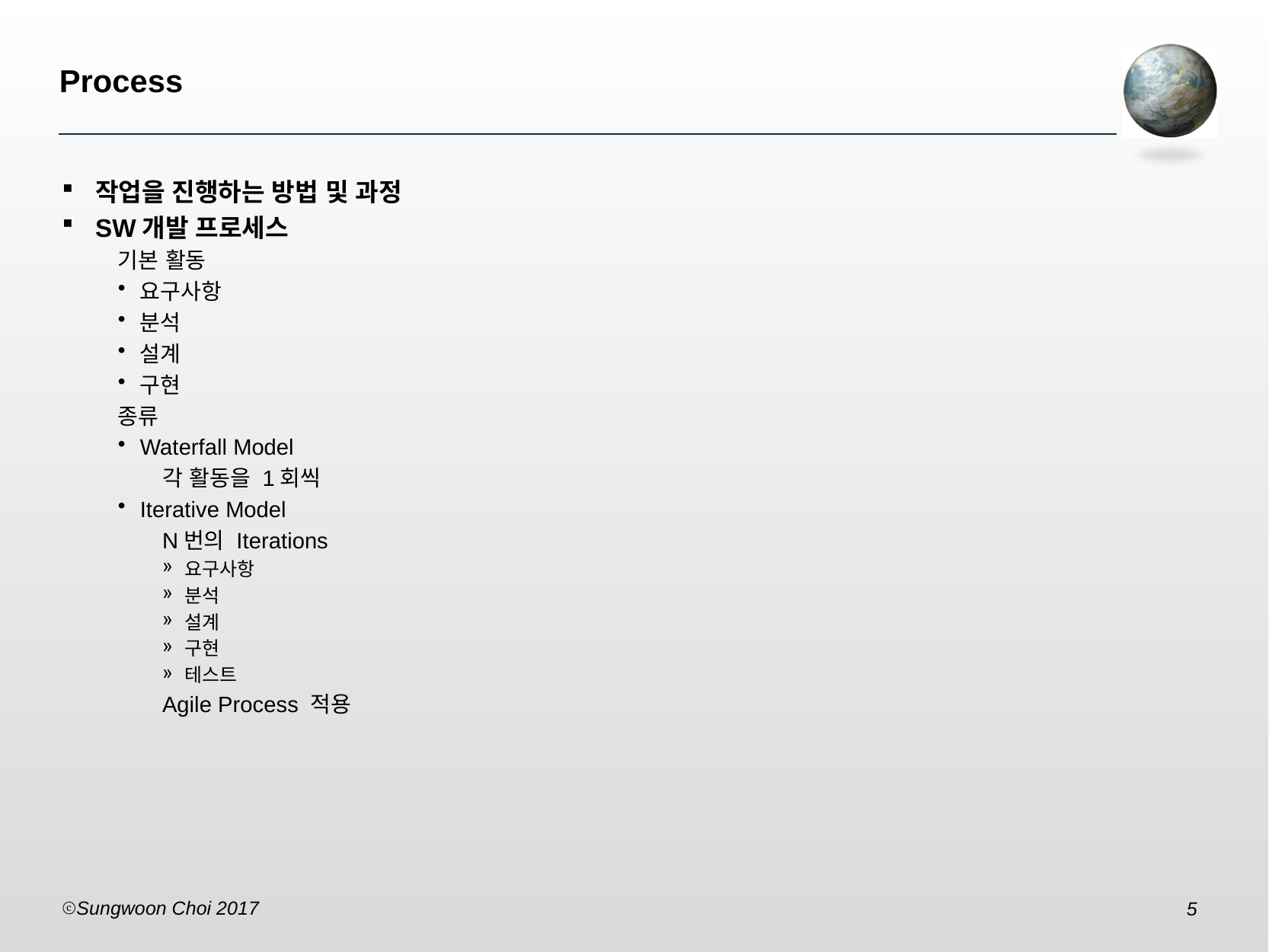

# Process
작업을 진행하는 방법 및 과정
SW개발 프로세스
기본 활동
요구사항
분석
설계
구현
종류
Waterfall Model
각 활동을 1회씩
Iterative Model
N번의 Iterations
요구사항
분석
설계
구현
테스트
Agile Process 적용

Sungwoon Choi 2017
5